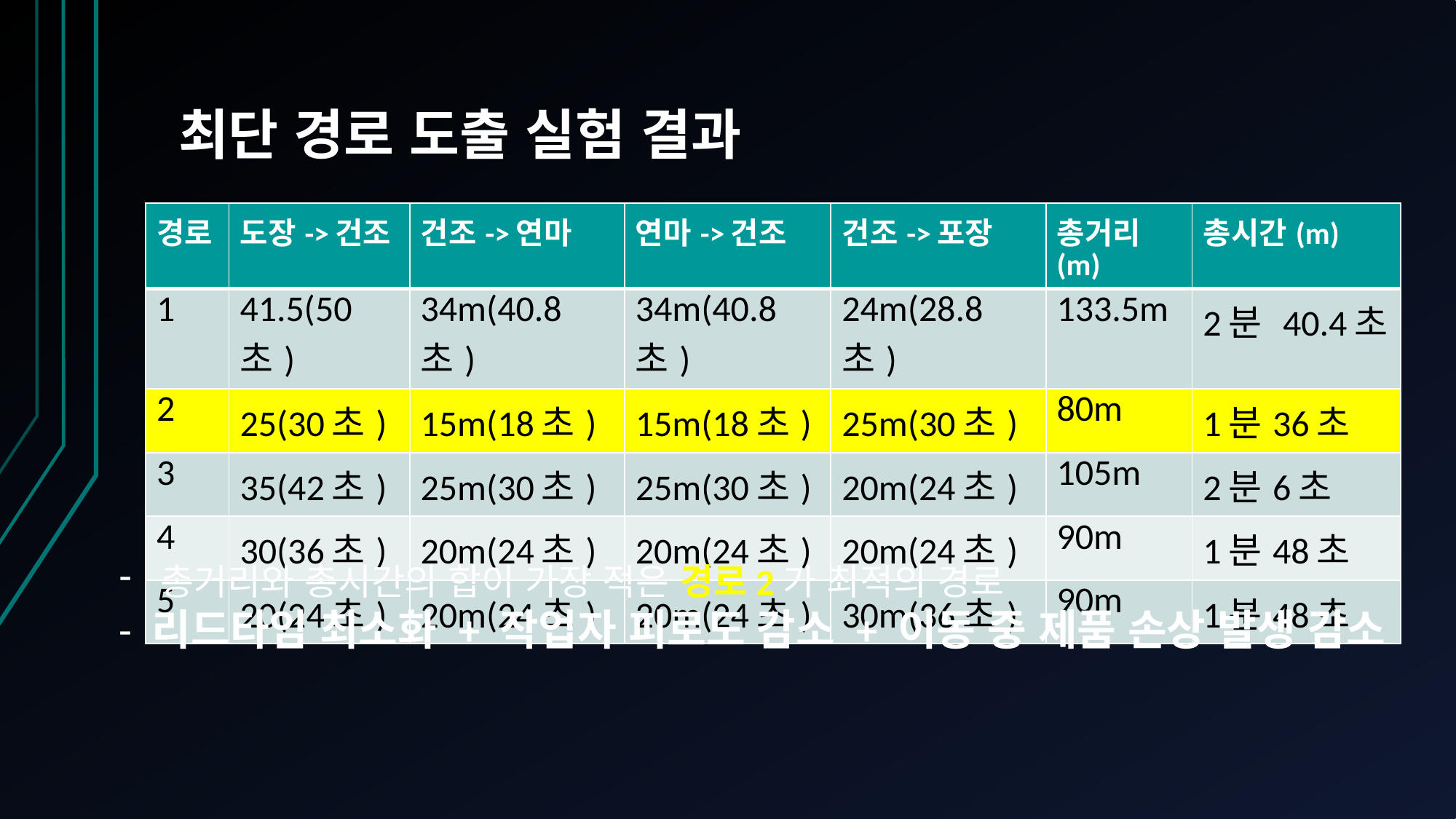

# 최단 경로 도출 실험 결과
| 경로 | 도장->건조 | 건조->연마 | 연마->건조 | 건조->포장 | 총거리(m) | 총시간(m) |
| --- | --- | --- | --- | --- | --- | --- |
| 1 | 41.5(50초) | 34m(40.8초) | 34m(40.8초) | 24m(28.8초) | 133.5m | 2분 40.4초 |
| 2 | 25(30초) | 15m(18초) | 15m(18초) | 25m(30초) | 80m | 1분36초 |
| 3 | 35(42초) | 25m(30초) | 25m(30초) | 20m(24초) | 105m | 2분6초 |
| 4 | 30(36초) | 20m(24초) | 20m(24초) | 20m(24초) | 90m | 1분48초 |
| 5 | 20(24초) | 20m(24초) | 20m(24초) | 30m(36초) | 90m | 1분48초 |

총거리와 총시간의 합이 가장 적은 경로2가 최적의 경로
- 리드타임 최소화 + 작업자 피로도 감소 + 이동 중 제품 손상 발생 감소